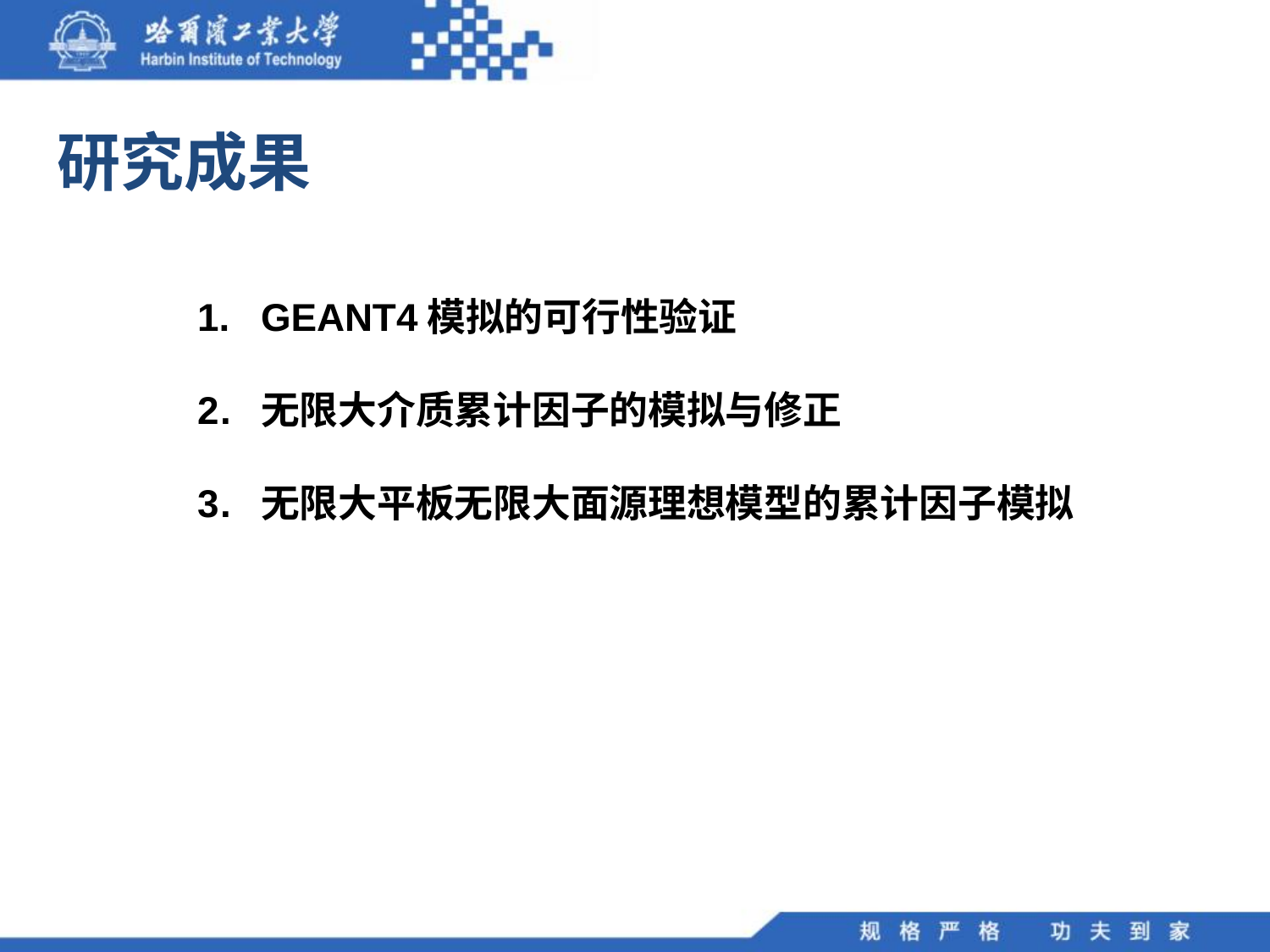

研究成果
GEANT4模拟的可行性验证

无限大介质累计因子的模拟与修正

无限大平板无限大面源理想模型的累计因子模拟

7